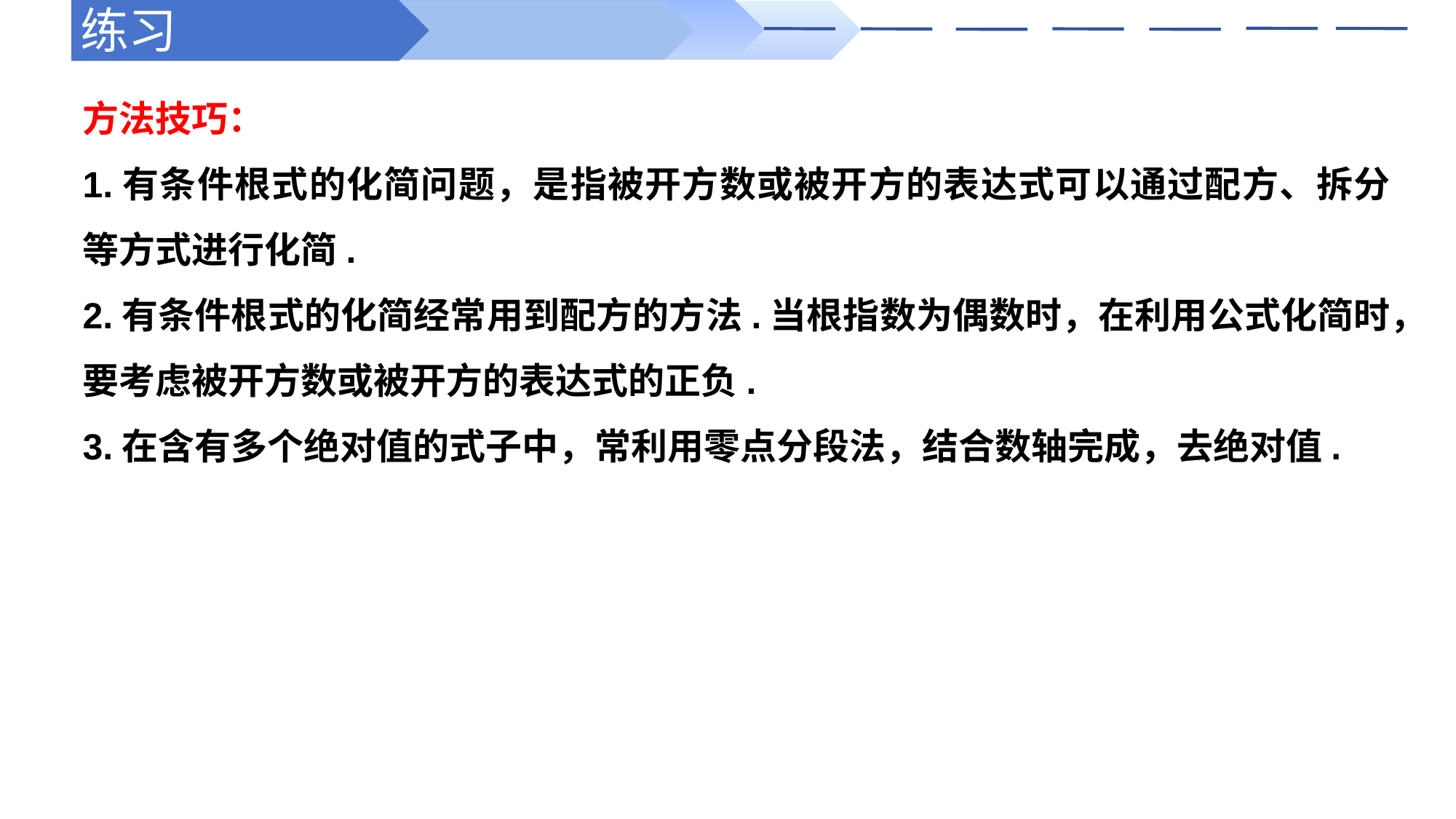

练习

方法技巧：
1.有条件根式的化简问题，是指被开方数或被开方的表达式可以通过配方、拆分等方式进行化简.
2.有条件根式的化简经常用到配方的方法.当根指数为偶数时，在利用公式化简时，要考虑被开方数或被开方的表达式的正负.
3.在含有多个绝对值的式子中，常利用零点分段法，结合数轴完成，去绝对值.